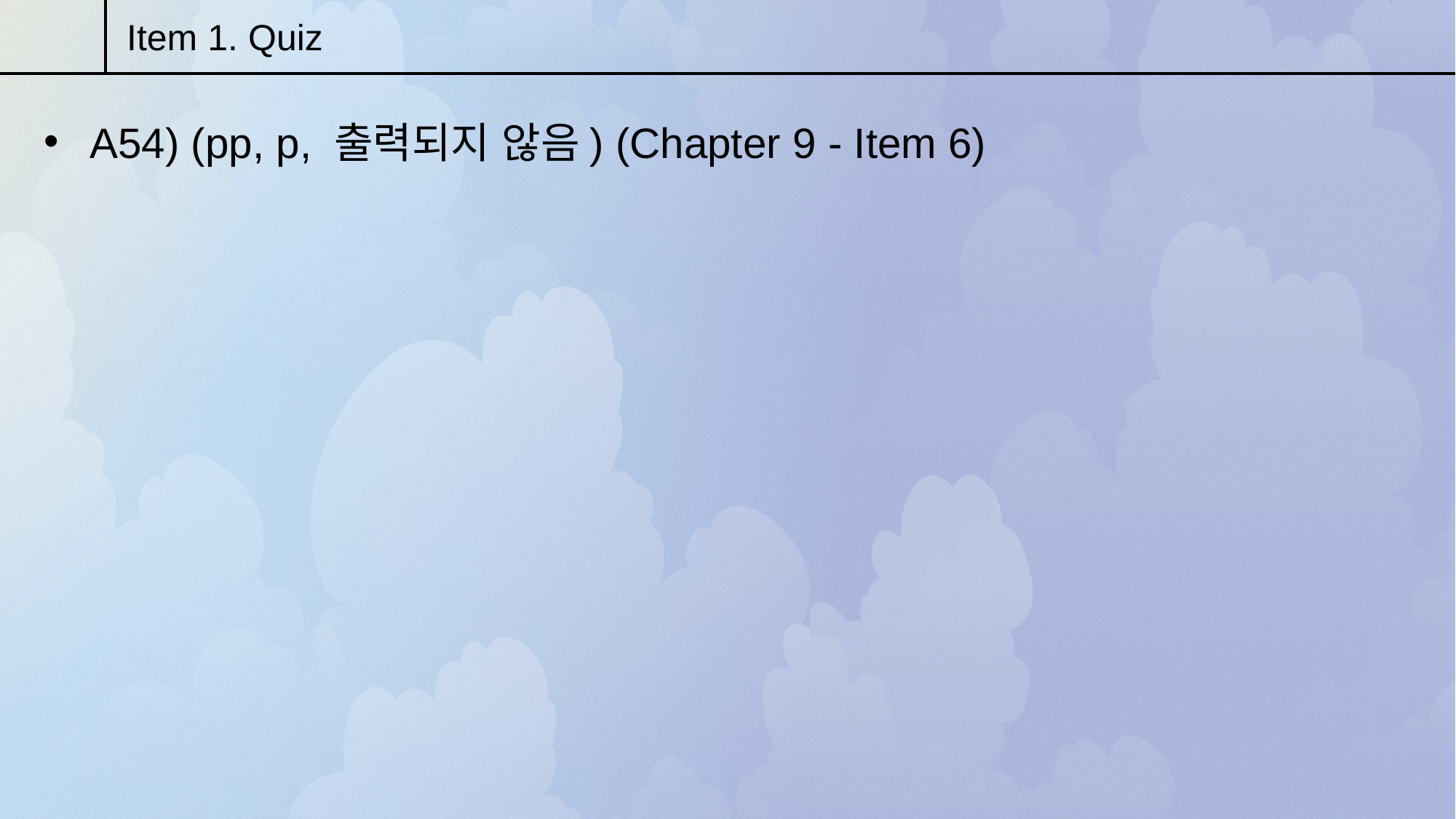

Item 1. Quiz
 A54) (pp, p, 출력되지 않음) (Chapter 9 - Item 6)